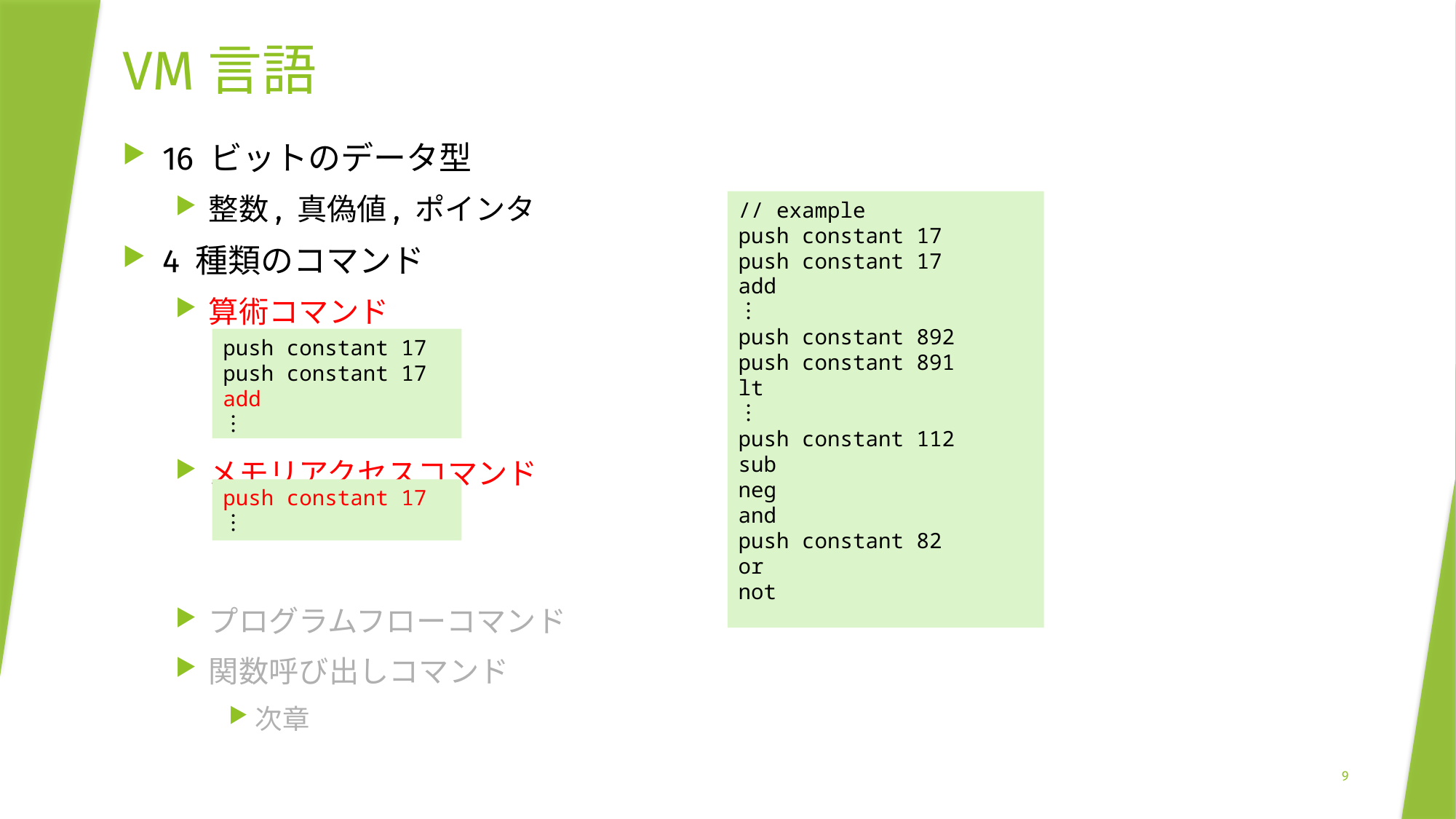

# VM言語
16 ビットのデータ型
整数, 真偽値, ポインタ
4 種類のコマンド
算術コマンド

メモリアクセスコマンド

プログラムフローコマンド
関数呼び出しコマンド
次章
// example
push constant 17
push constant 17
add
︙
push constant 892
push constant 891
lt
︙
push constant 112
sub
neg
and
push constant 82
or
not

push constant 17
push constant 17
add
︙

push constant 17
︙

9